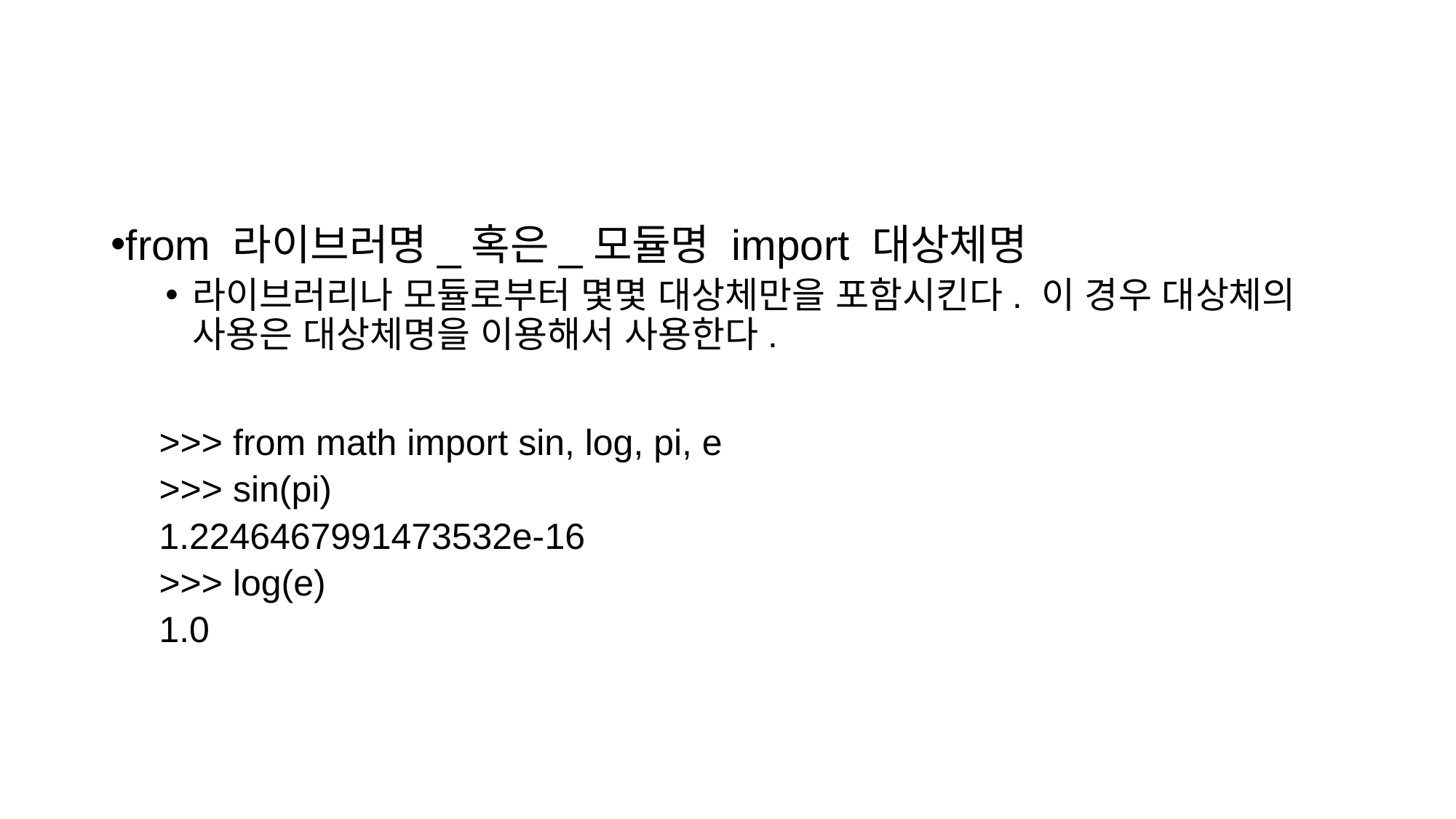

#
from 라이브러명_혹은_모듈명 import 대상체명
라이브러리나 모듈로부터 몇몇 대상체만을 포함시킨다. 이 경우 대상체의 사용은 대상체명을 이용해서 사용한다.

>>> from math import sin, log, pi, e
>>> sin(pi)
1.2246467991473532e-16
>>> log(e)
1.0